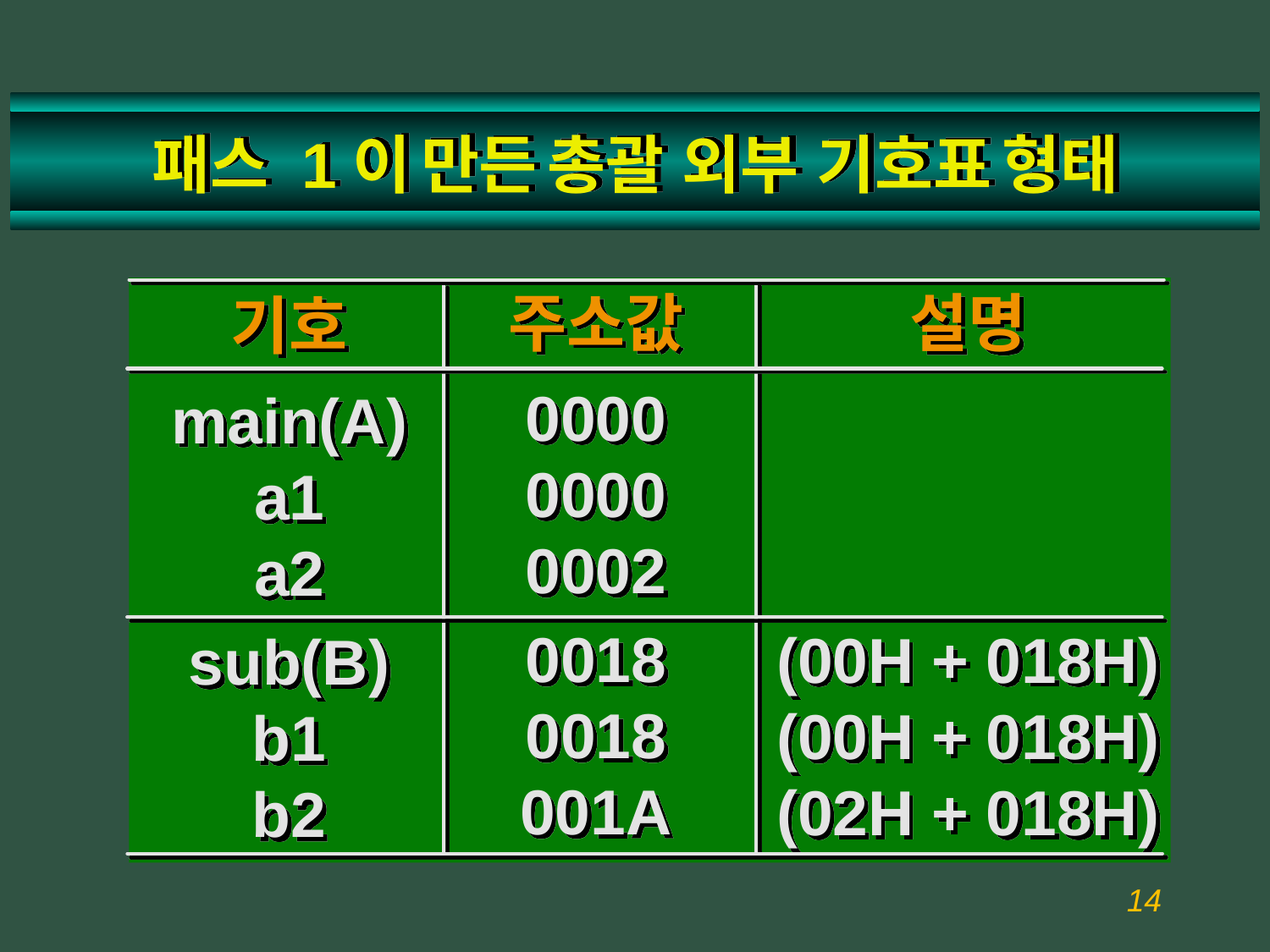

# 패스 1이 만든 총괄 외부 기호표 형태
주소값
0000
0000
0002
0018
0018
001A
설명

(00H + 018H)
(00H + 018H)
(02H + 018H)

기호
main(A)
a1
a2
sub(B)
b1
b2

14